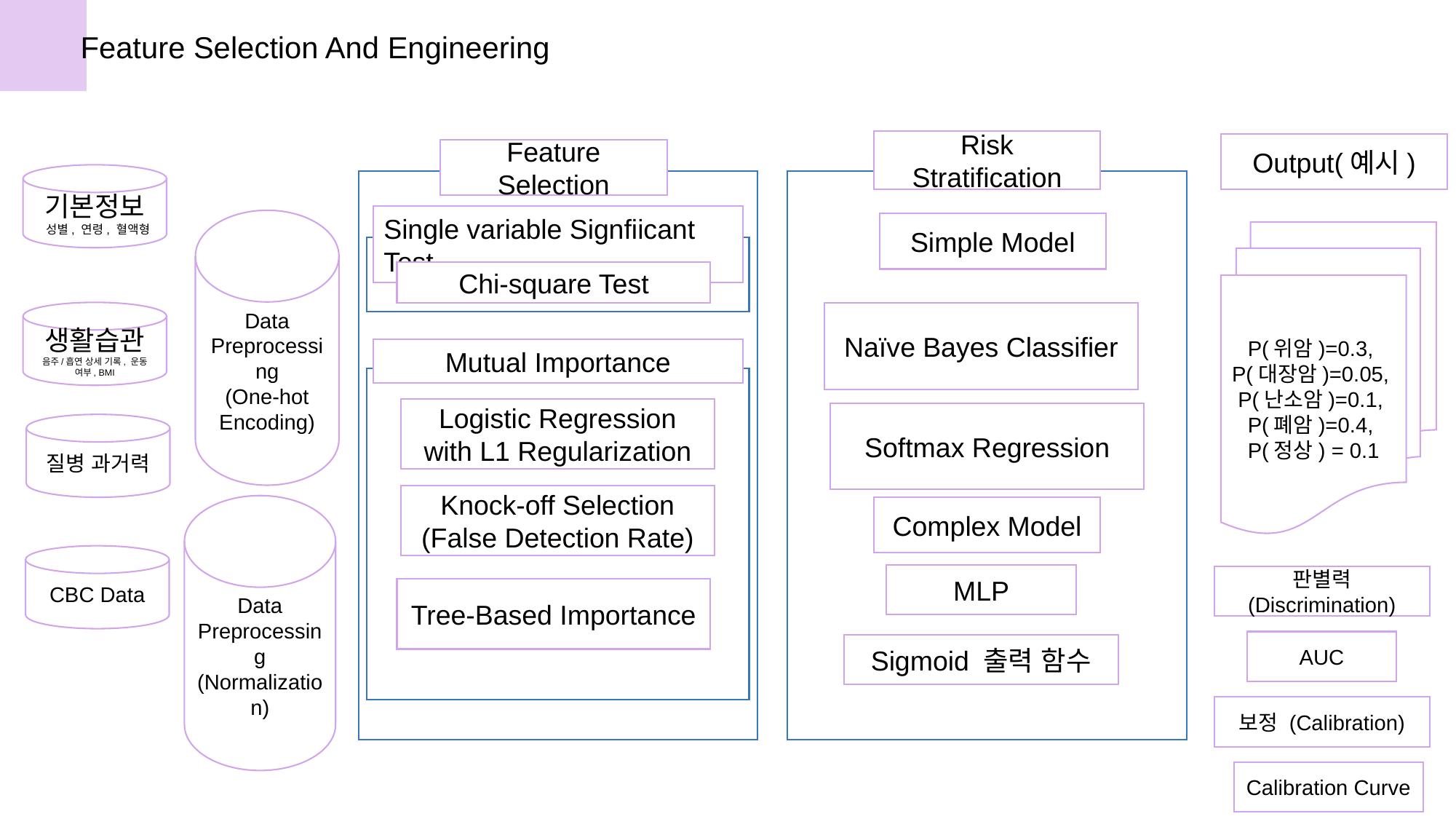

Feature Selection And Engineering
Risk Stratification
Output(예시)
Feature Selection
기본정보
 성별, 연령, 혈액형

Single variable Signfiicant Test
Data Preprocessing
(One-hot Encoding)
Simple Model
P(위암)=0.3,
P(대장암)=0.05,
P(난소암)=0.1,
P(폐암)=0.4,
P(정상) = 0.1

Chi-square Test

생활습관
음주/흡연 상세 기록, 운동 여부, BMI
Naïve Bayes Classifier
Mutual Importance

Logistic Regression with L1 Regularization
Softmax Regression
질병 과거력
Knock-off Selection
(False Detection Rate)
Data Preprocessing
(Normalization)
Complex Model
CBC Data
MLP
판별력 (Discrimination)
Tree-Based Importance
AUC
Sigmoid 출력 함수
보정 (Calibration)
Calibration Curve